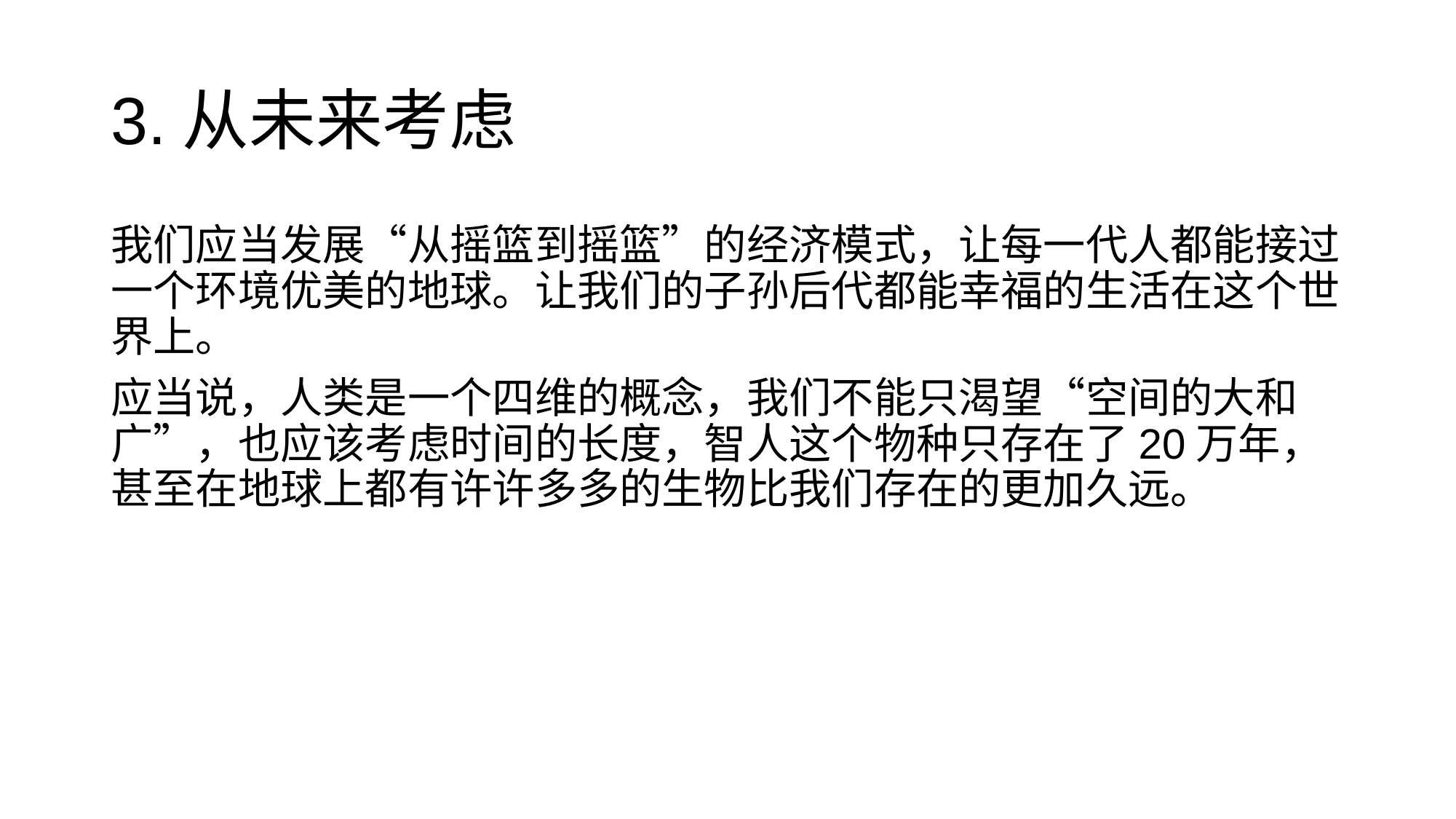

# 3.从未来考虑
我们应当发展“从摇篮到摇篮”的经济模式，让每一代人都能接过一个环境优美的地球。让我们的子孙后代都能幸福的生活在这个世界上。
应当说，人类是一个四维的概念，我们不能只渴望“空间的大和广”，也应该考虑时间的长度，智人这个物种只存在了20万年，甚至在地球上都有许许多多的生物比我们存在的更加久远。